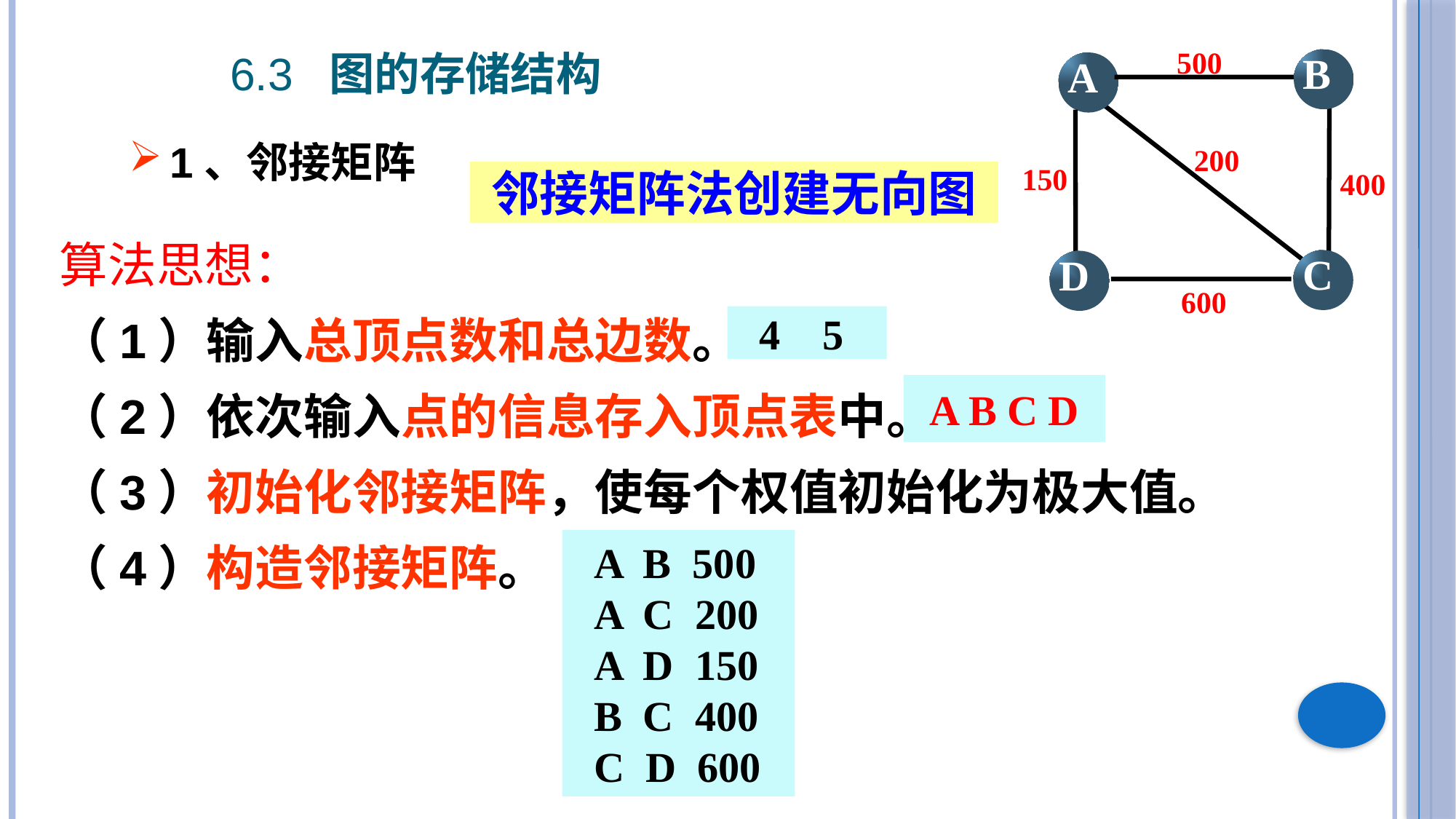

6.3  图的存储结构
500
B
A

C
D

200
150
400
600
1、邻接矩阵

邻接矩阵法创建无向图
算法思想：
（1）输入总顶点数和总边数。
（2）依次输入点的信息存入顶点表中。
（3）初始化邻接矩阵，使每个权值初始化为极大值。
（4）构造邻接矩阵。
  4    5
A B C D
  A  B  500
  A  C  200
  A  D  150
  B  C  400
  C  D  600